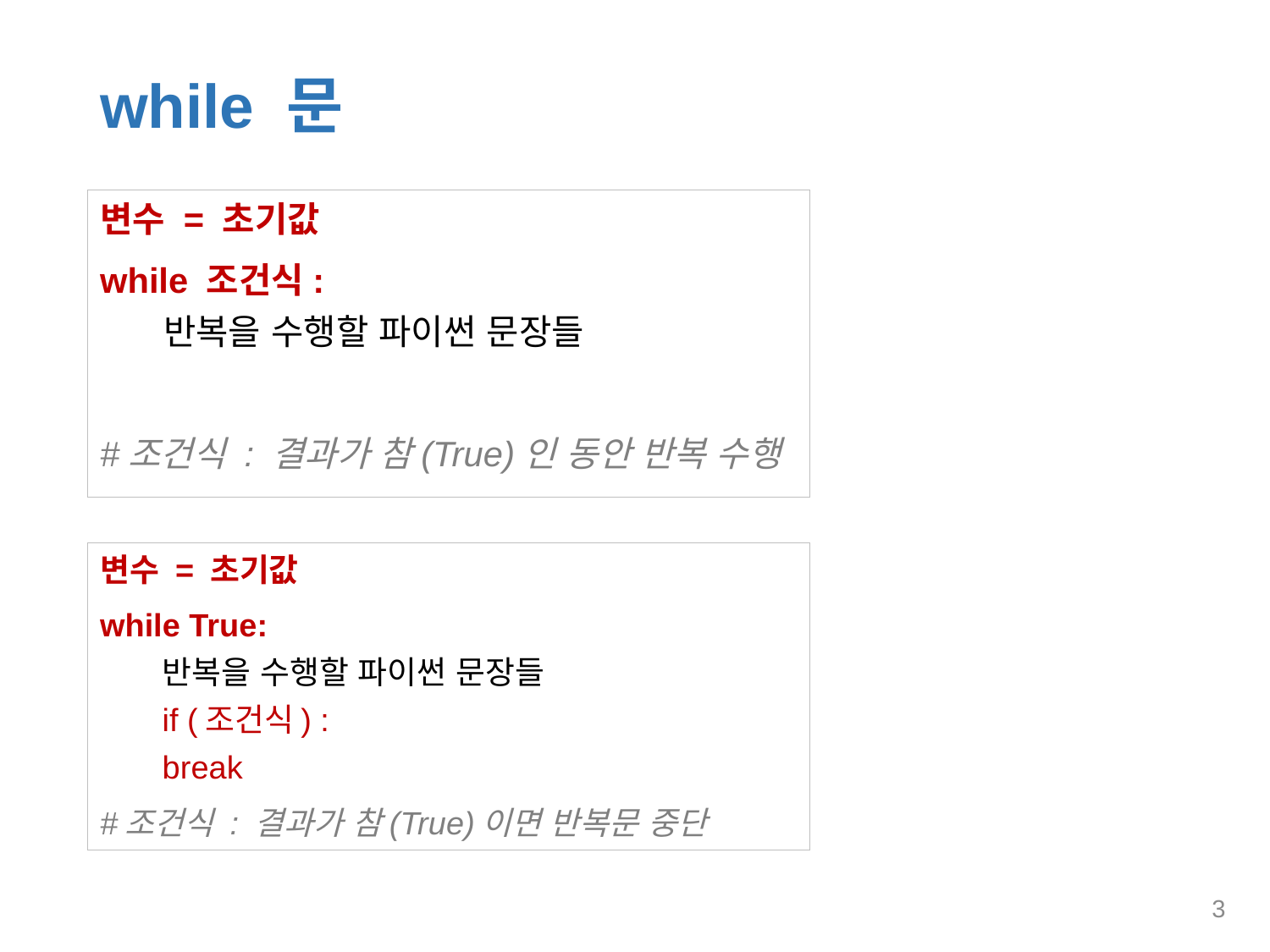

# while 문
변수 = 초기값
while 조건식:
반복을 수행할 파이썬 문장들

#조건식 : 결과가 참(True)인 동안 반복 수행

변수 = 초기값
while True:
반복을 수행할 파이썬 문장들
if (조건식) :
	break
#조건식 : 결과가 참(True)이면 반복문 중단

3